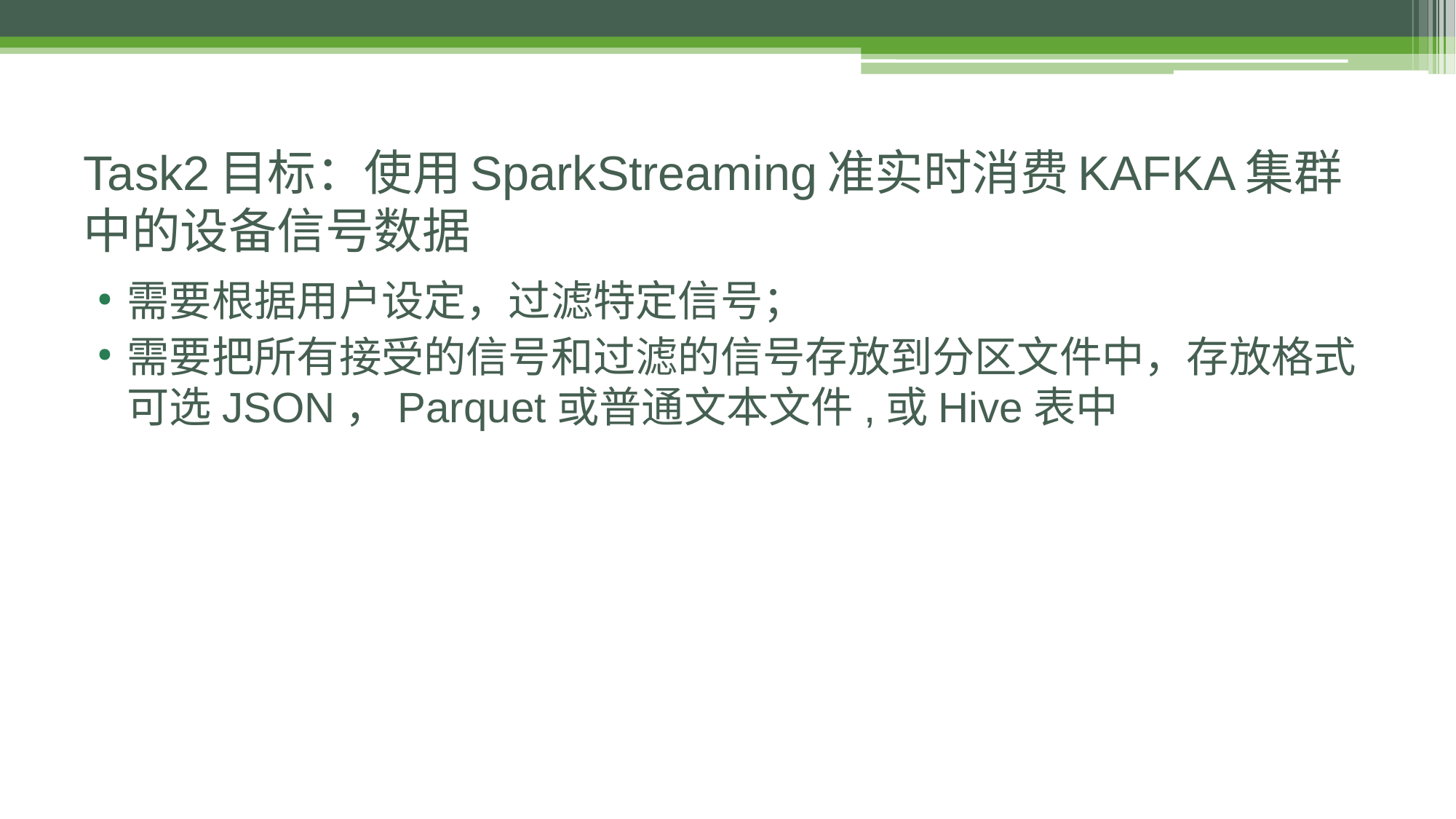

# Task2目标：使用SparkStreaming准实时消费KAFKA集群中的设备信号数据
需要根据用户设定，过滤特定信号；
需要把所有接受的信号和过滤的信号存放到分区文件中，存放格式可选JSON，Parquet或普通文本文件,或Hive表中